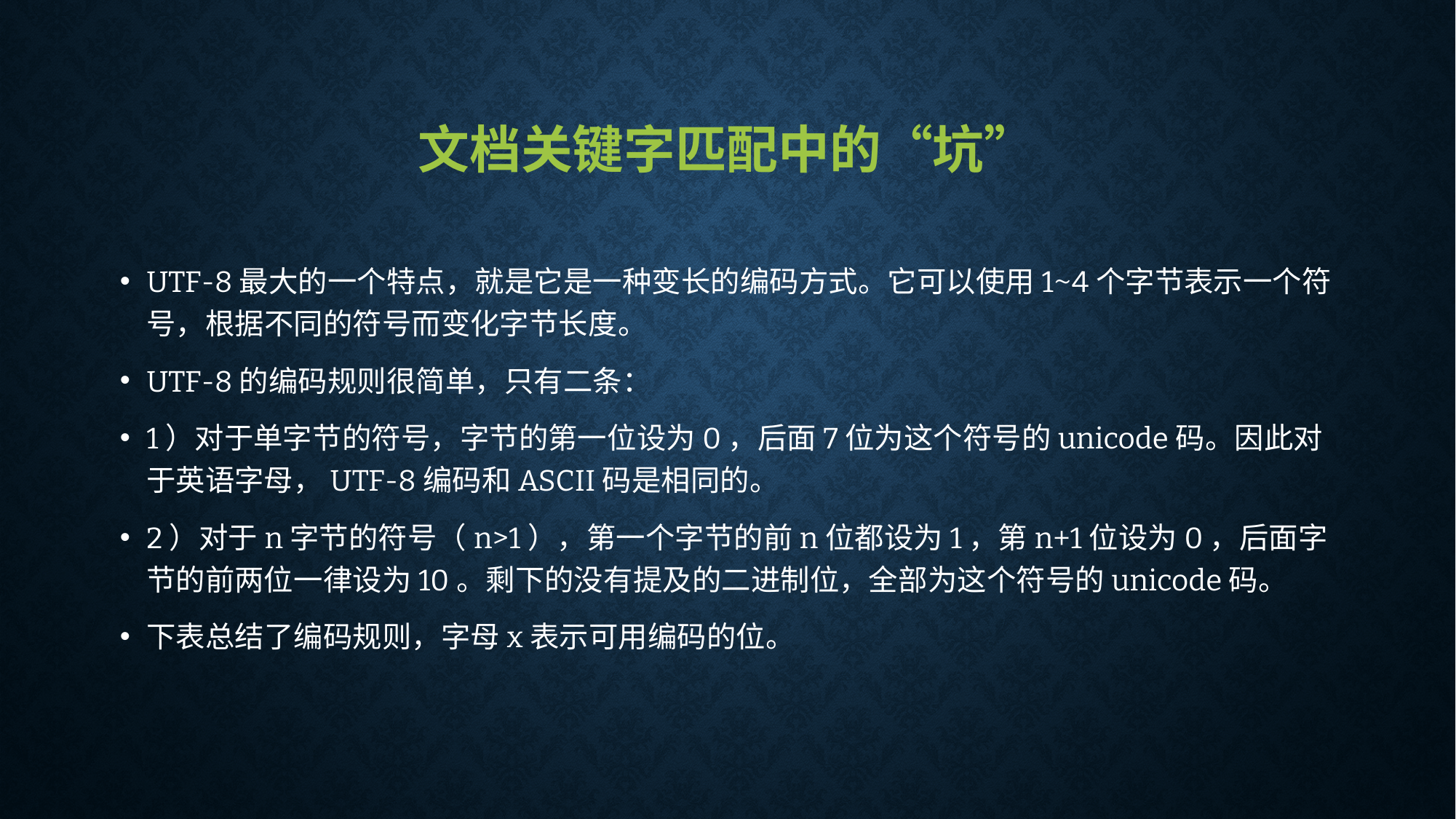

# 文档关键字匹配中的“坑”
UTF-8最大的一个特点，就是它是一种变长的编码方式。它可以使用1~4个字节表示一个符号，根据不同的符号而变化字节长度。
UTF-8的编码规则很简单，只有二条：
1）对于单字节的符号，字节的第一位设为0，后面7位为这个符号的unicode码。因此对于英语字母，UTF-8编码和ASCII码是相同的。
2）对于n字节的符号（n>1），第一个字节的前n位都设为1，第n+1位设为0，后面字节的前两位一律设为10。剩下的没有提及的二进制位，全部为这个符号的unicode码。
下表总结了编码规则，字母x表示可用编码的位。